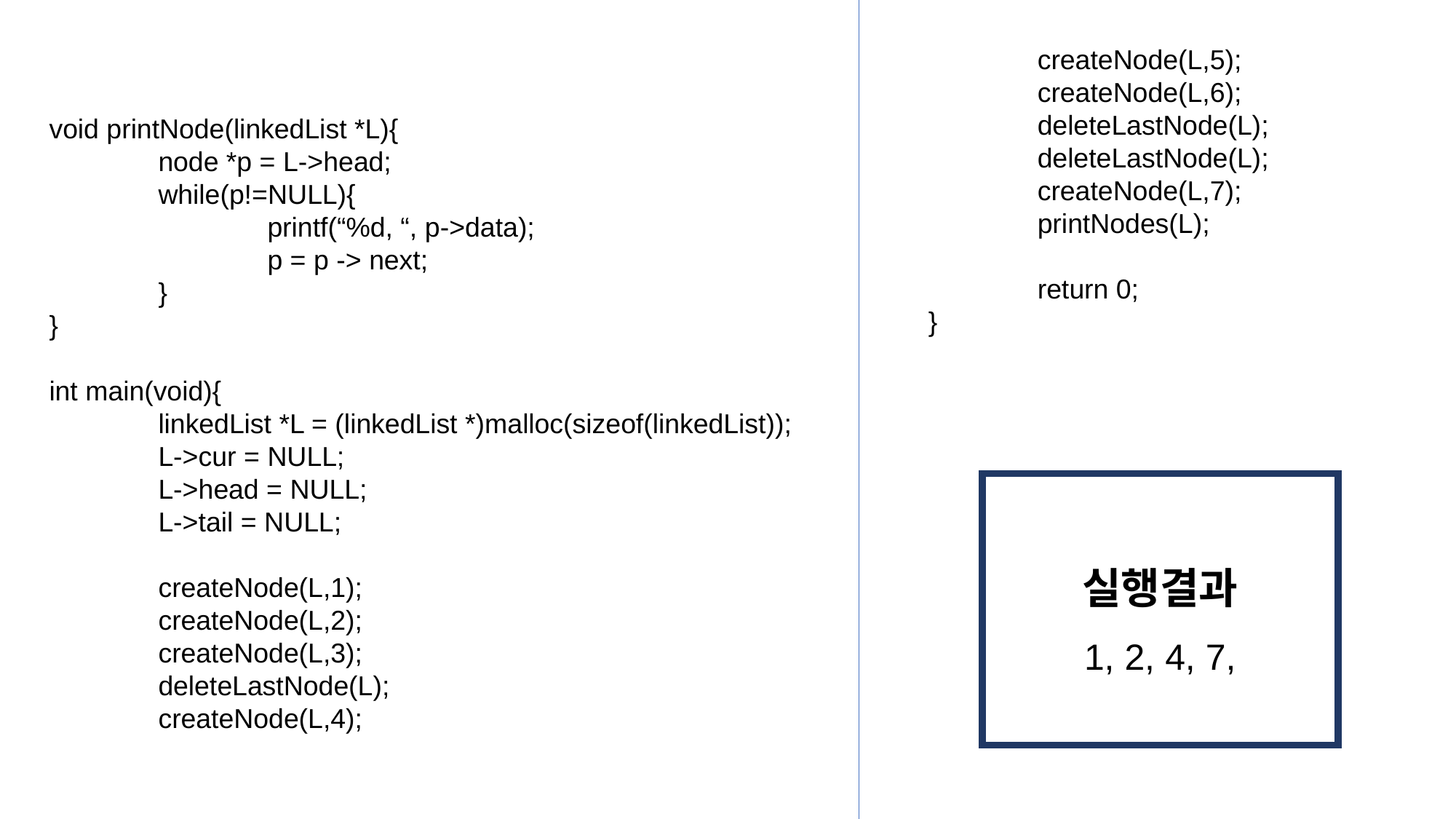

createNode(L,5);
	createNode(L,6);
	deleteLastNode(L);
	deleteLastNode(L);
	createNode(L,7);
	printNodes(L);

	return 0;
}
void printNode(linkedList *L){
	node *p = L->head;
	while(p!=NULL){
		printf(“%d, “, p->data);
		p = p -> next;
	}
}

int main(void){
	linkedList *L = (linkedList *)malloc(sizeof(linkedList));
	L->cur = NULL;
	L->head = NULL;
	L->tail = NULL;

	createNode(L,1);
	createNode(L,2);
	createNode(L,3);
	deleteLastNode(L);
	createNode(L,4);

실행결과
1, 2, 4, 7,